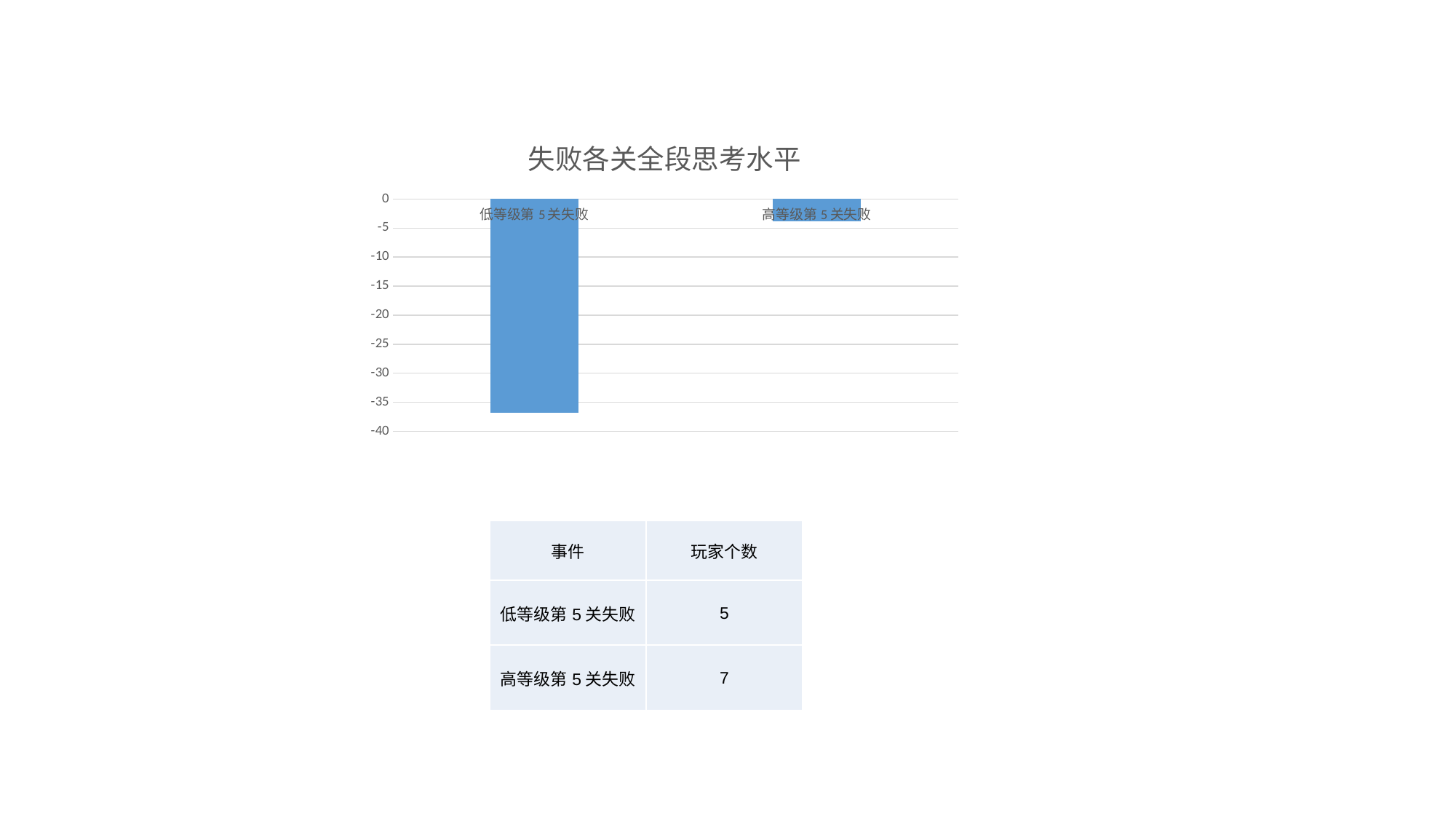

### Chart: 失败各关全段思考水平

| Category |  |
|---|---|
| 低等级第5关失败 | -36.85828018491714 |
| 高等级第5关失败 | -3.7806618196412285 |
| 事件 | 玩家个数 |
| --- | --- |
| 低等级第5关失败 | 5 |
| 高等级第5关失败 | 7 |